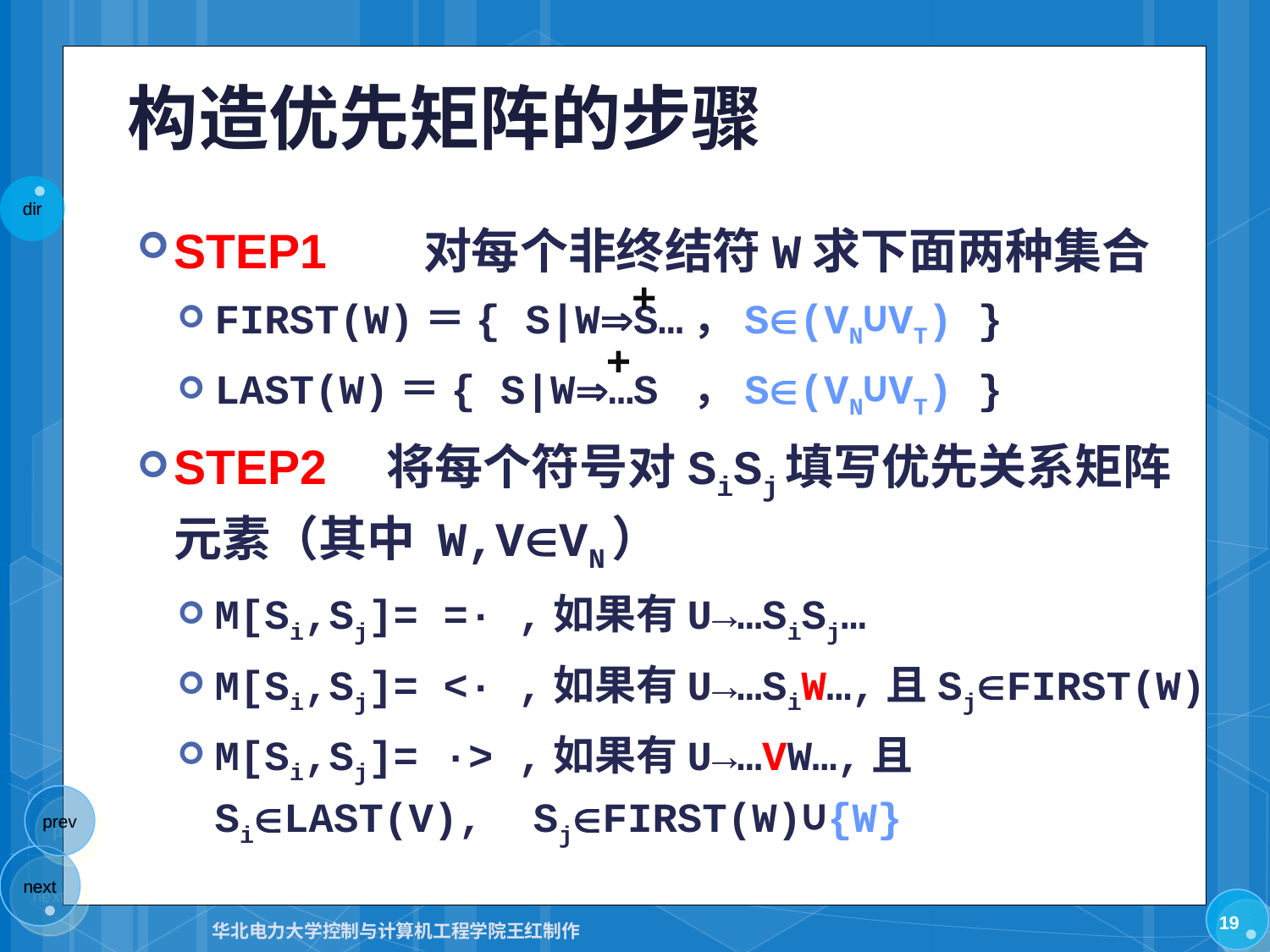

# 构造优先矩阵的步骤
STEP1	对每个非终结符W求下面两种集合
FIRST(W)＝{ S|W⇒S…，S∈(VN∪VT) }
LAST(W)＝{ S|W⇒…S ，S∈(VN∪VT) }
STEP2　将每个符号对SiSj填写优先关系矩阵元素（其中 W,V∈VN）
M[Si,Sj]= =· ,如果有U→…SiSj…
M[Si,Sj]= <· ,如果有U→…SiW…,且Sj∈FIRST(W)
M[Si,Sj]= ·> ,如果有U→…VW…,且
Si∈LAST(V),  Sj∈FIRST(W)∪{W}
+
+
19
华北电力大学控制与计算机工程学院王红制作